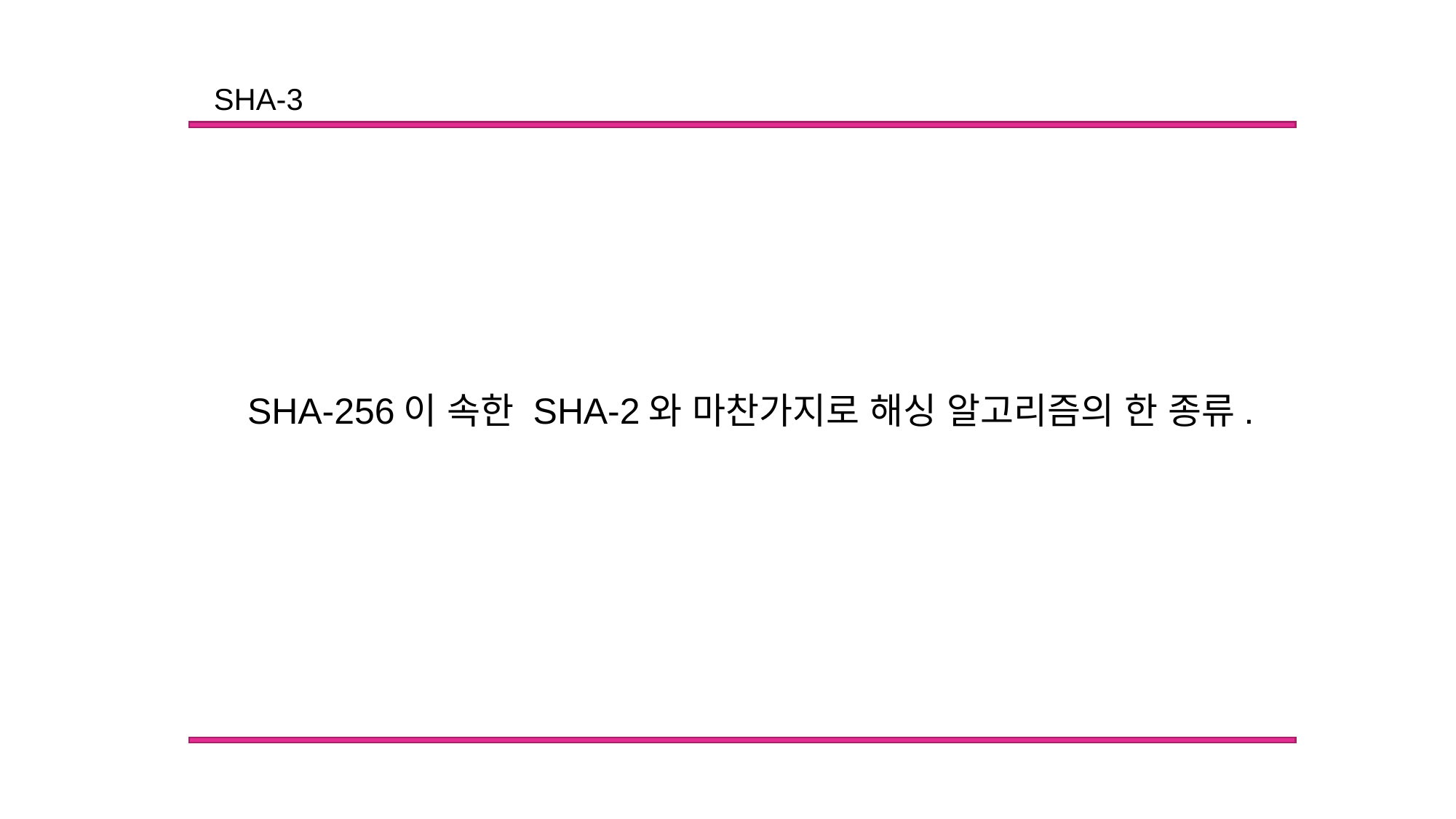

SHA-3

SHA-256이 속한 SHA-2와 마찬가지로 해싱 알고리즘의 한 종류.